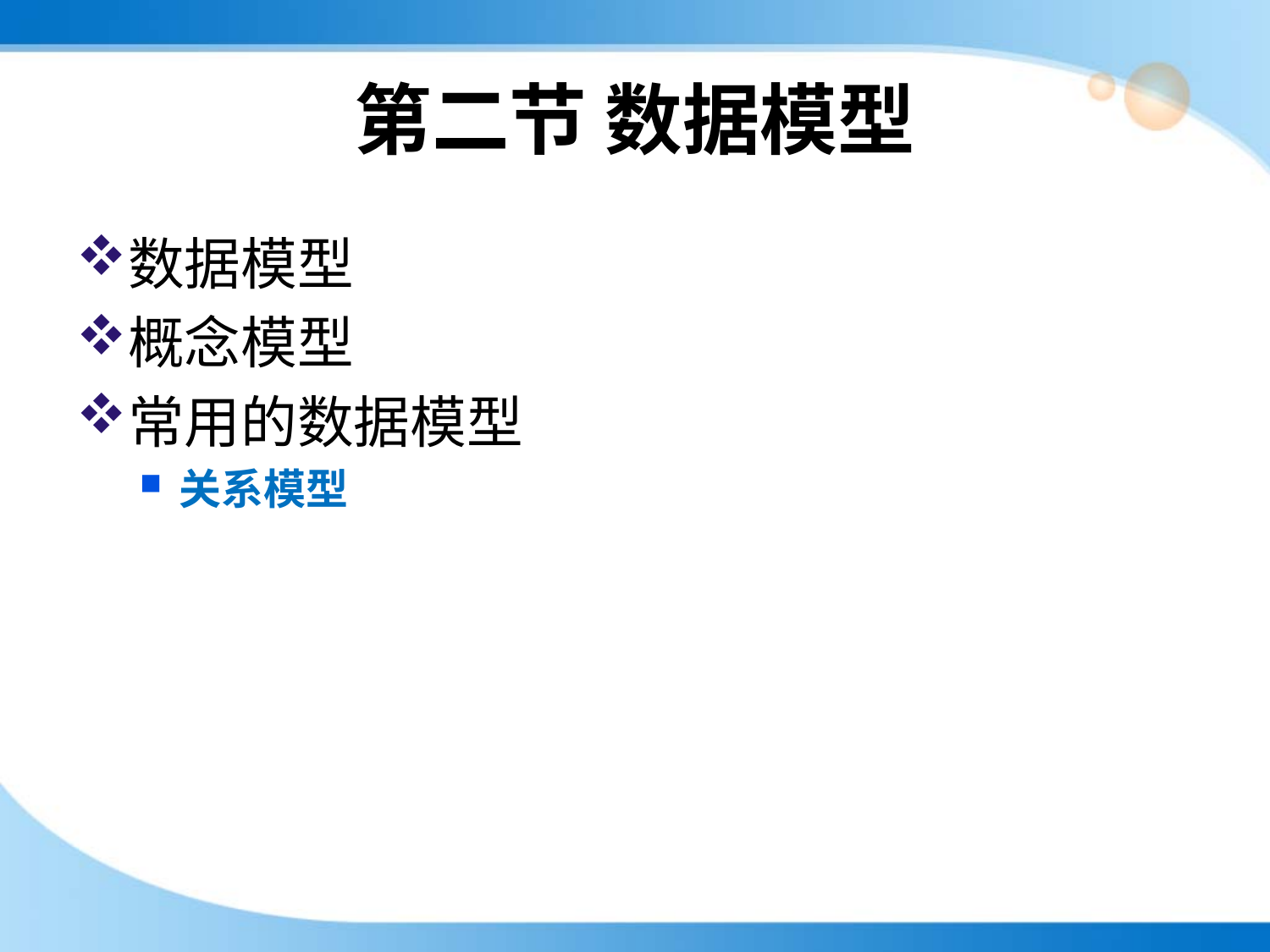

# 第二节 数据模型
数据模型
概念模型
常用的数据模型
关系模型